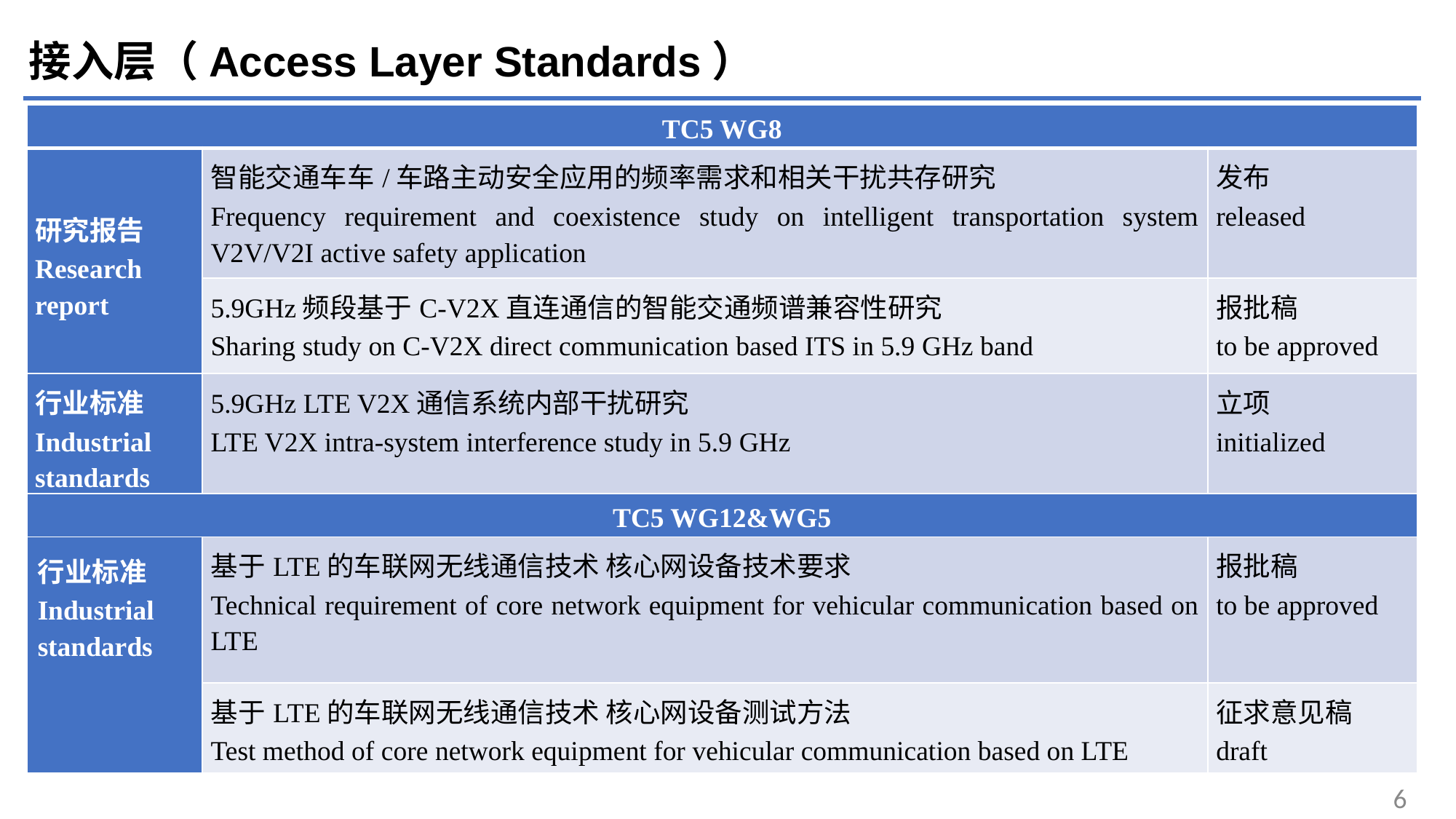

接入层（Access Layer Standards）
| TC5 WG8 |  |  |
| --- | --- | --- |
| 研究报告 Research report | 智能交通车车/车路主动安全应用的频率需求和相关干扰共存研究 Frequency requirement and coexistence study on intelligent transportation system V2V/V2I active safety application | 发布 released |
|  | 5.9GHz频段基于C-V2X直连通信的智能交通频谱兼容性研究 Sharing study on C-V2X direct communication based ITS in 5.9 GHz band | 报批稿 to be approved |
| 行业标准 Industrial standards | 5.9GHz LTE V2X通信系统内部干扰研究 LTE V2X intra-system interference study in 5.9 GHz | 立项 initialized |
| TC5 WG12&WG5 |  |  |
| 行业标准 Industrial standards | 基于LTE的车联网无线通信技术 核心网设备技术要求 Technical requirement of core network equipment for vehicular communication based on LTE | 报批稿 to be approved |
|  | 基于LTE的车联网无线通信技术 核心网设备测试方法 Test method of core network equipment for vehicular communication based on LTE | 征求意见稿 draft |
6